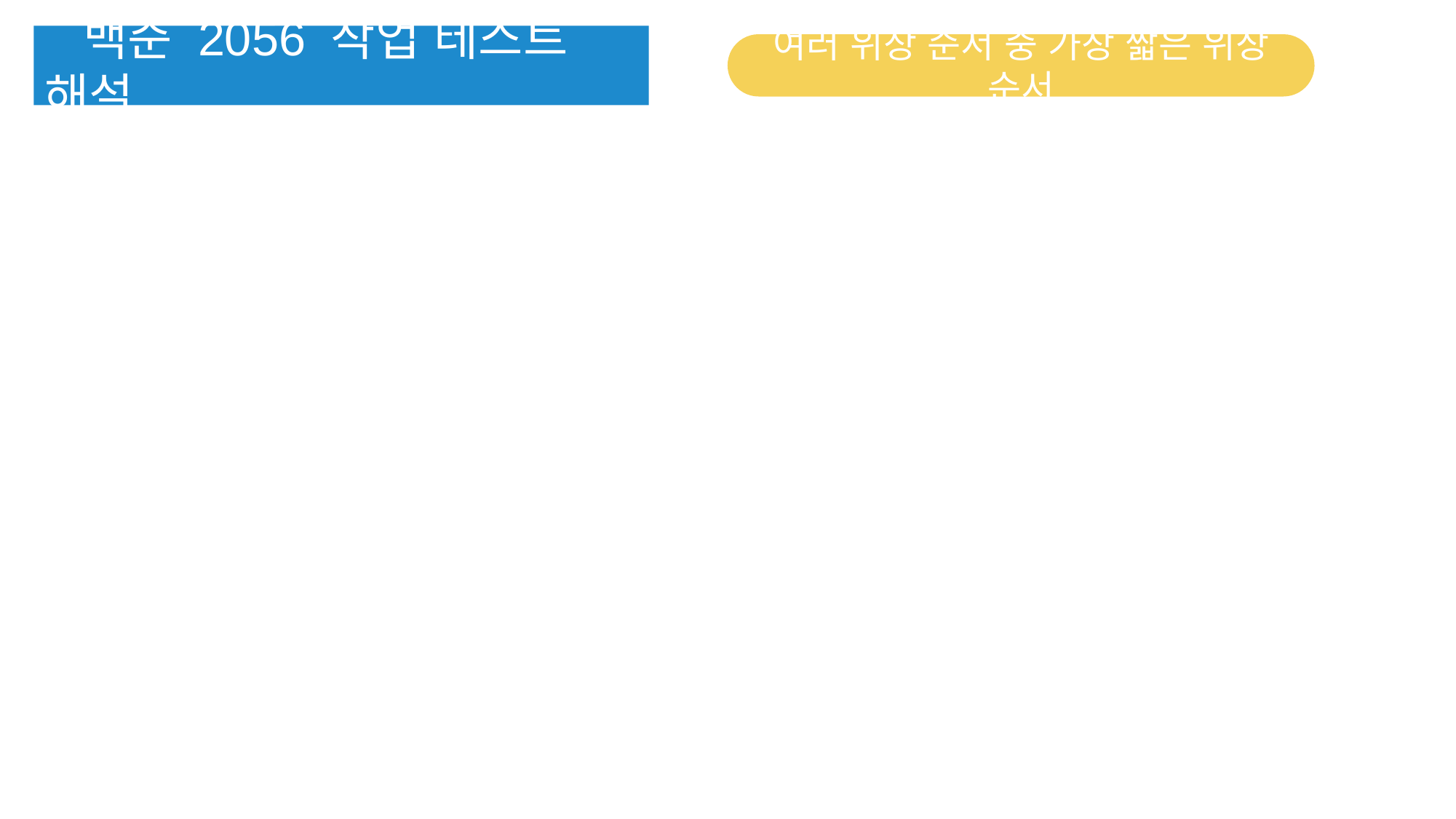

백준 2056 작업 테스트 해설
여러 위상 순서 중 가장 짧은 위상 순서